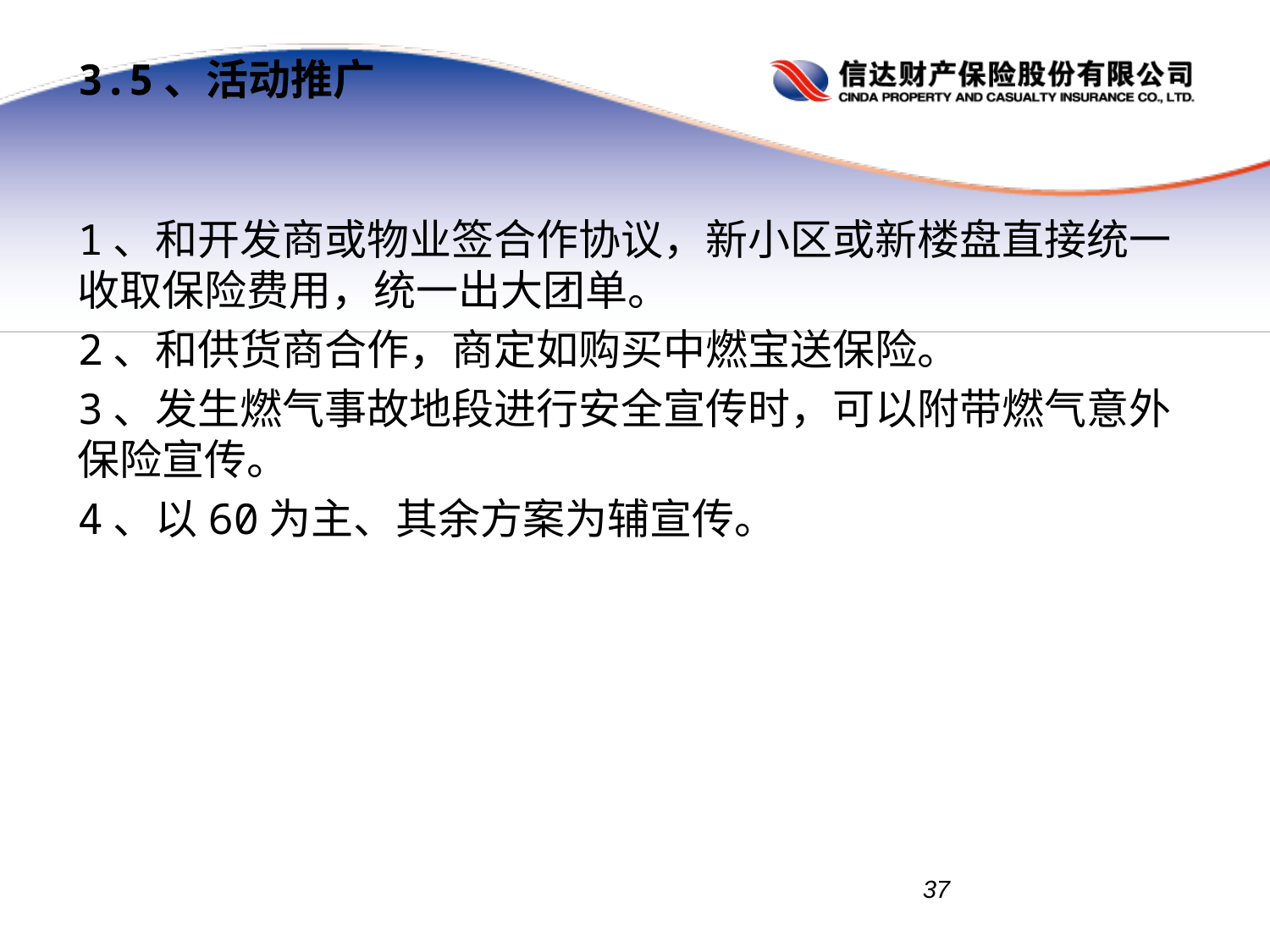

# 3.5、活动推广
1、和开发商或物业签合作协议，新小区或新楼盘直接统一收取保险费用，统一出大团单。
2、和供货商合作，商定如购买中燃宝送保险。
3、发生燃气事故地段进行安全宣传时，可以附带燃气意外保险宣传。
4、以60为主、其余方案为辅宣传。

37